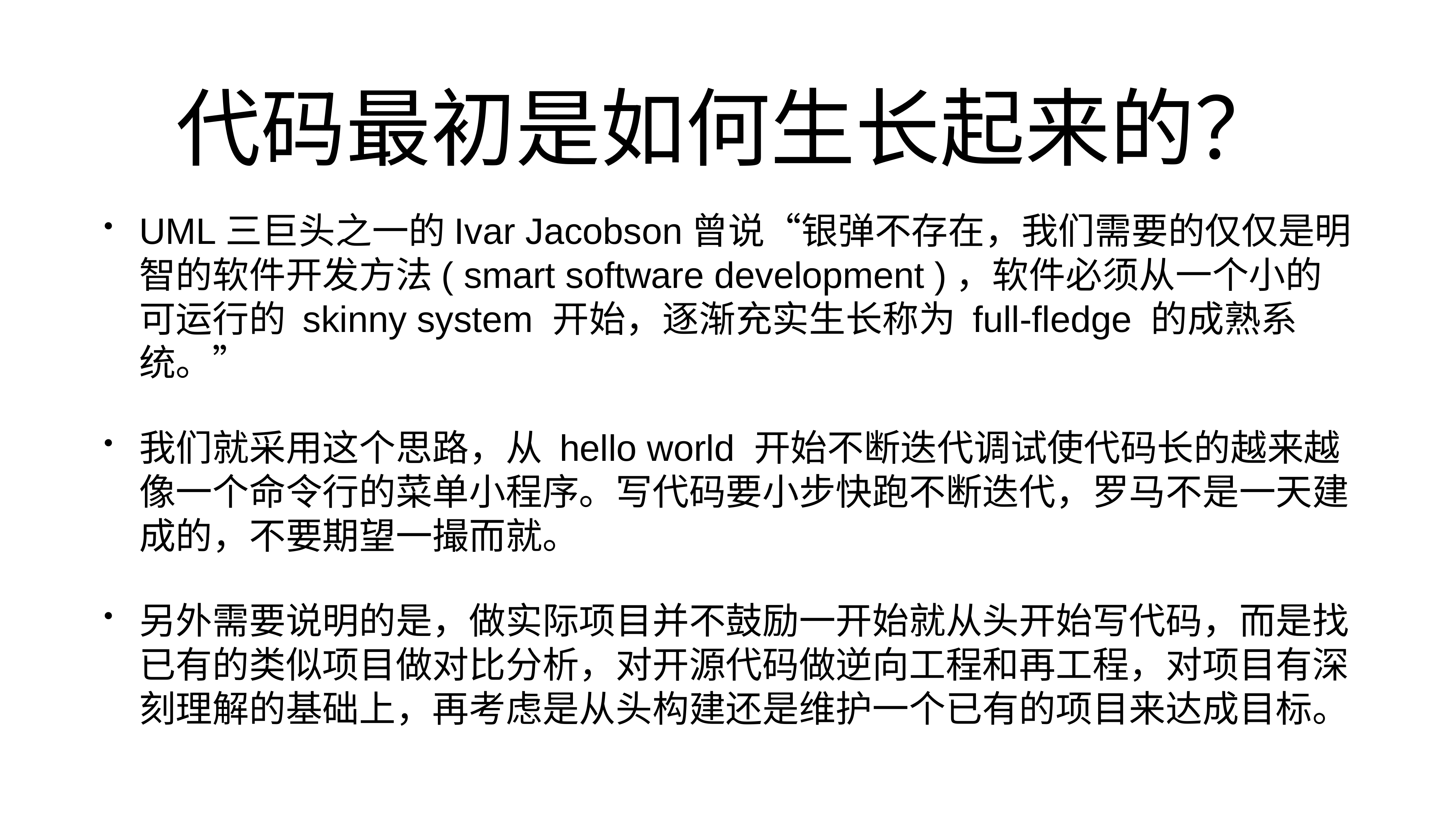

# 代码最初是如何生长起来的？
UML三巨头之一的Ivar Jacobson曾说“银弹不存在，我们需要的仅仅是明智的软件开发方法( smart software development )，软件必须从一个小的可运行的 skinny system 开始，逐渐充实生长称为 full-fledge 的成熟系统。”
我们就采用这个思路，从 hello world 开始不断迭代调试使代码长的越来越像一个命令行的菜单小程序。写代码要小步快跑不断迭代，罗马不是一天建成的，不要期望一撮而就。
另外需要说明的是，做实际项目并不鼓励一开始就从头开始写代码，而是找已有的类似项目做对比分析，对开源代码做逆向工程和再工程，对项目有深刻理解的基础上，再考虑是从头构建还是维护一个已有的项目来达成目标。